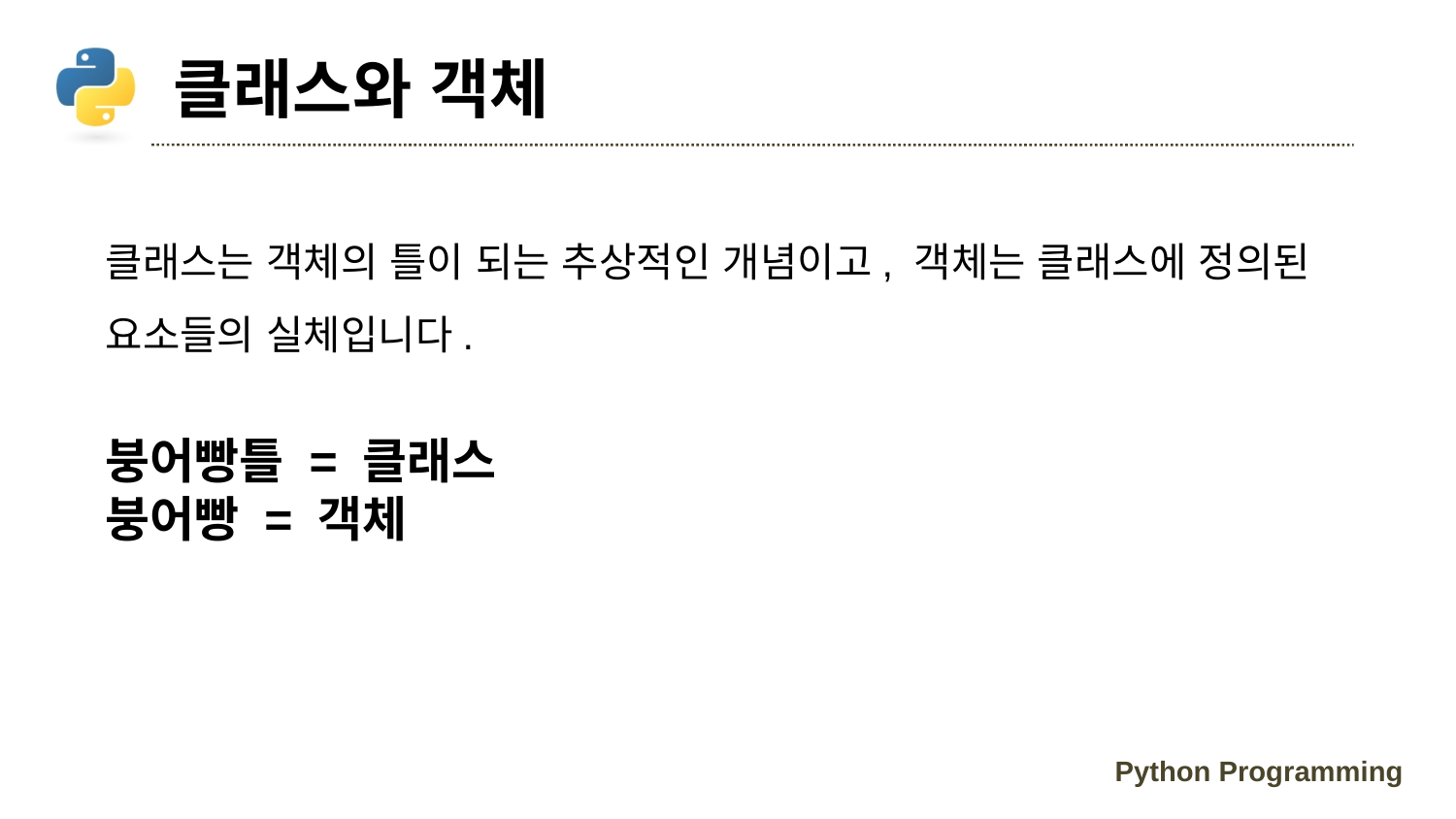

# 클래스와 객체
클래스는 객체의 틀이 되는 추상적인 개념이고, 객체는 클래스에 정의된 요소들의 실체입니다.

붕어빵틀 = 클래스
붕어빵 = 객체